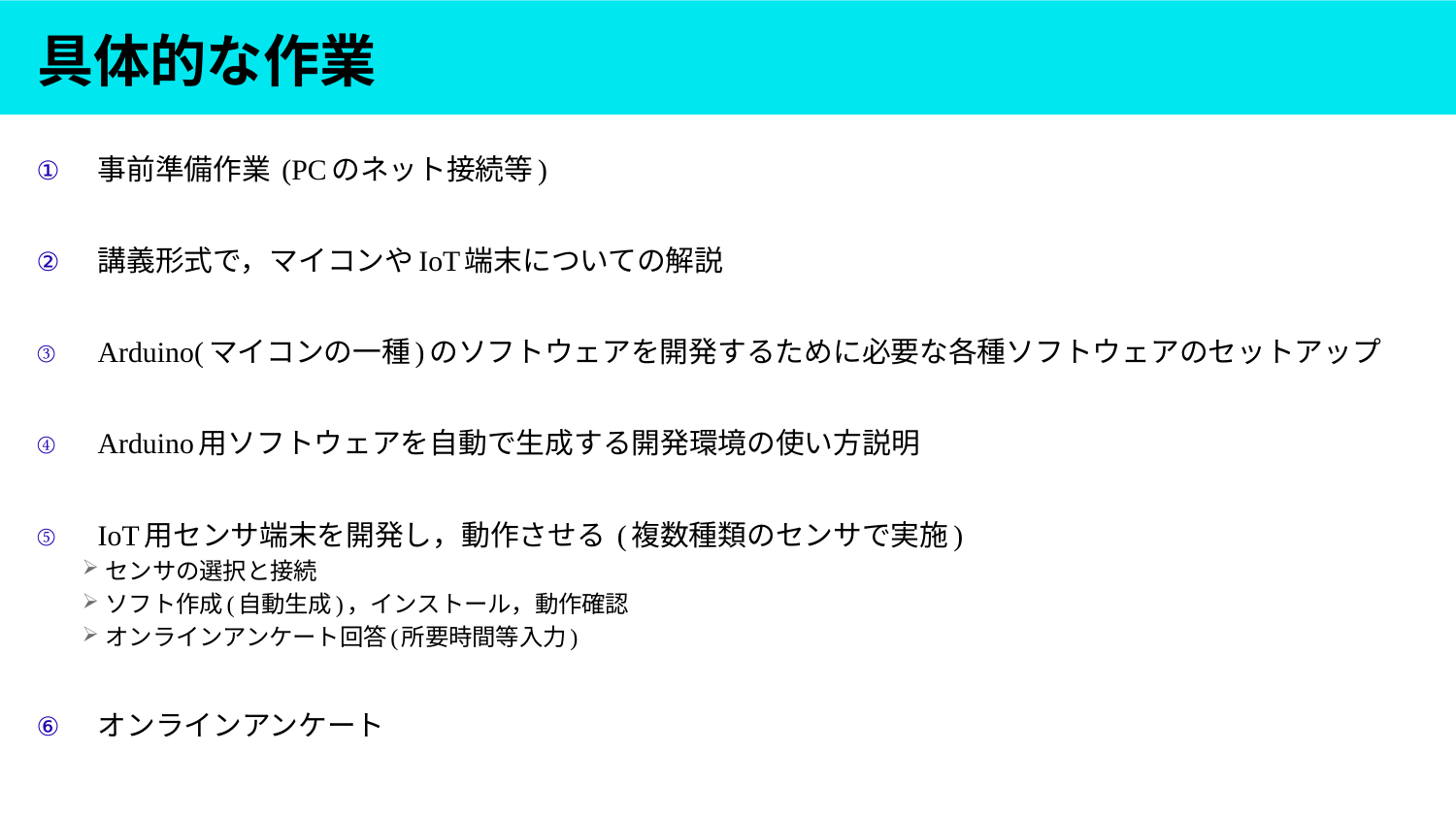

# 具体的な作業
事前準備作業 (PCのネット接続等)

講義形式で，マイコンやIoT端末についての解説

Arduino(マイコンの一種)のソフトウェアを開発するために必要な各種ソフトウェアのセットアップ

Arduino用ソフトウェアを自動で生成する開発環境の使い方説明

IoT用センサ端末を開発し，動作させる (複数種類のセンサで実施)
センサの選択と接続
ソフト作成(自動生成)，インストール，動作確認
オンラインアンケート回答(所要時間等入力)

オンラインアンケート